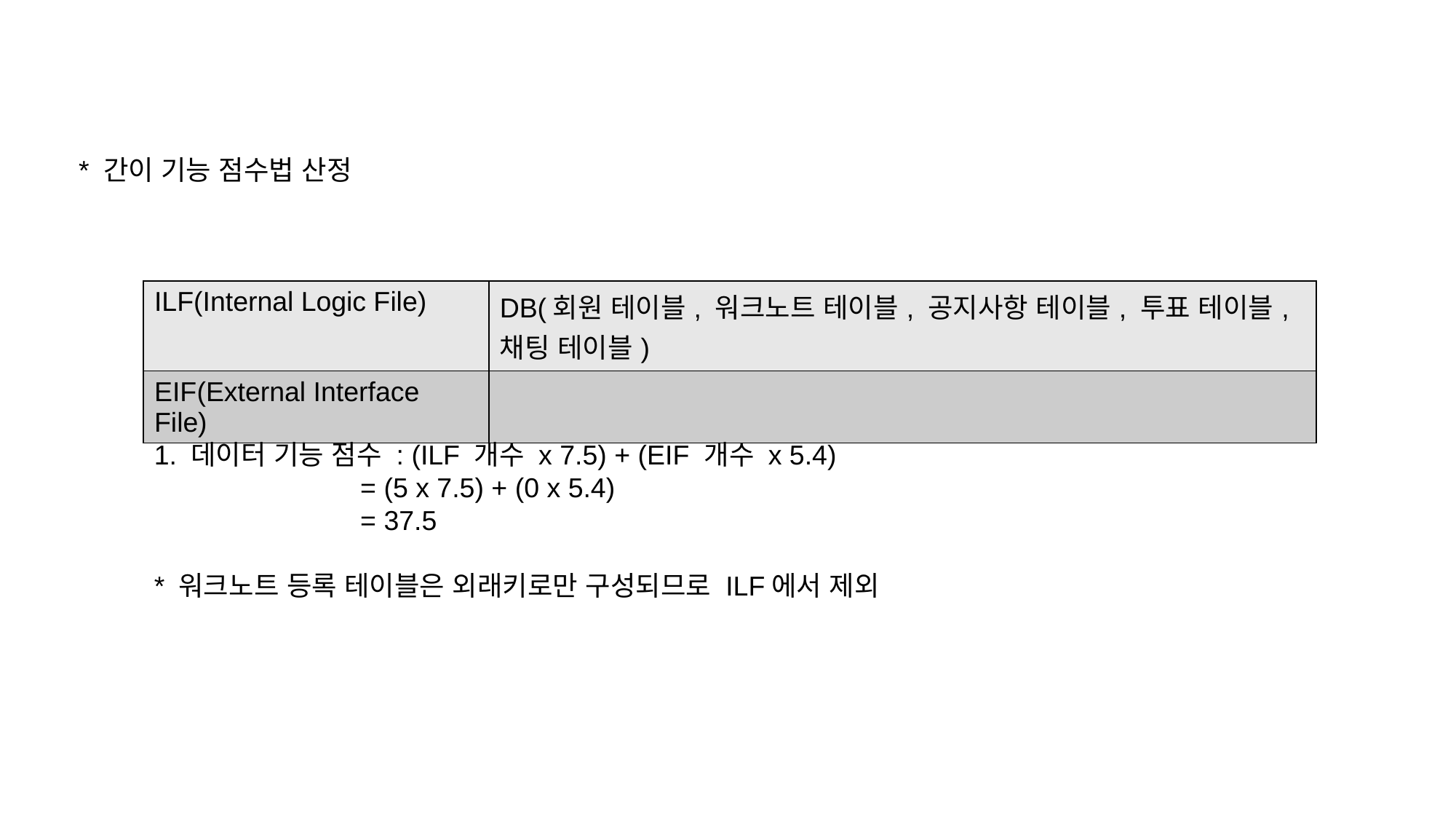

* 간이 기능 점수법 산정
| ILF(Internal Logic File) | DB(회원 테이블, 워크노트 테이블, 공지사항 테이블, 투표 테이블, 채팅 테이블) |
| --- | --- |
| EIF(External Interface File) |  |
1. 데이터 기능 점수 : (ILF 개수 x 7.5) + (EIF 개수 x 5.4)
                           = (5 x 7.5) + (0 x 5.4)
                           = 37.5

* 워크노트 등록 테이블은 외래키로만 구성되므로 ILF에서 제외